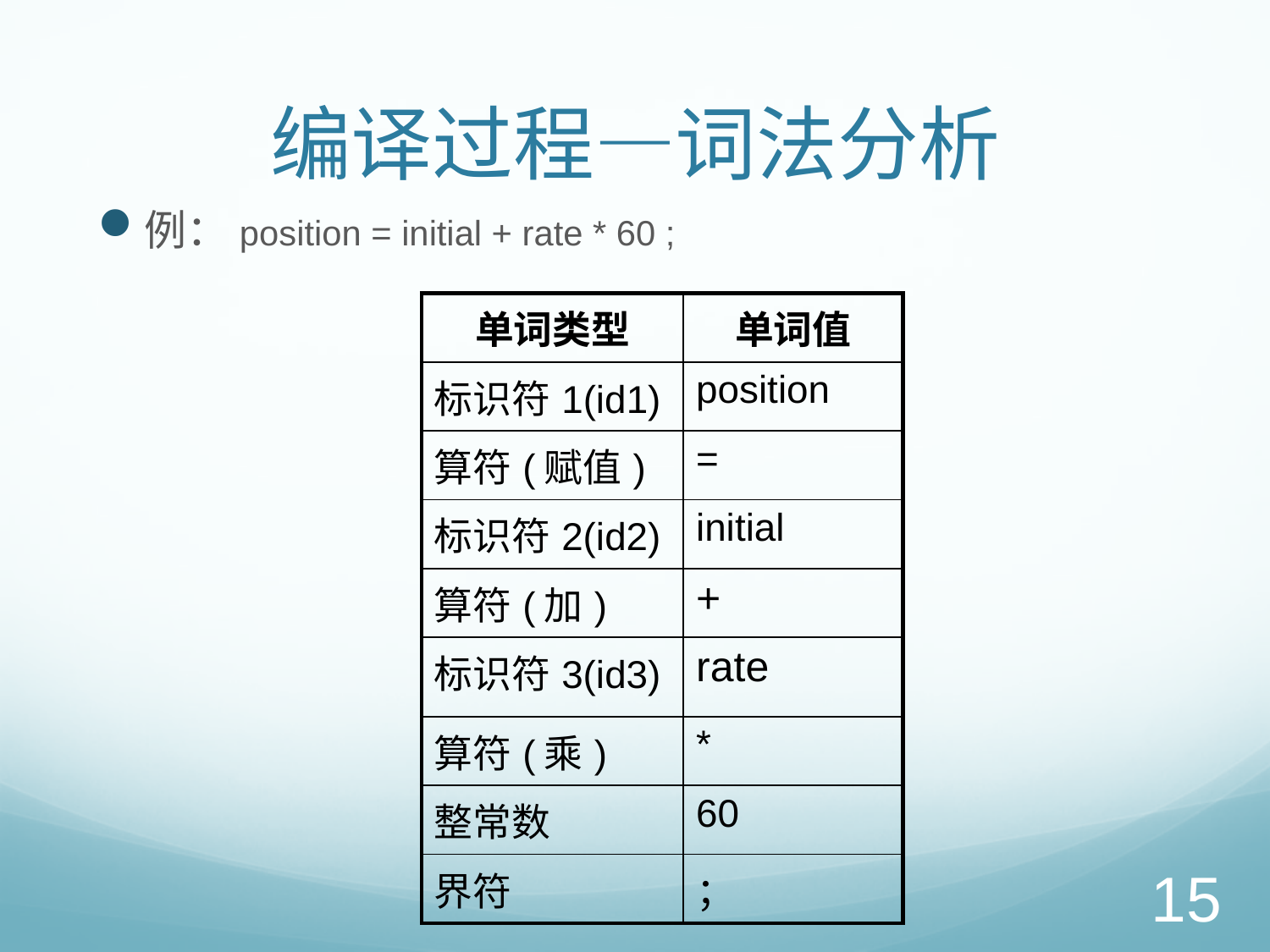

# 编译过程—词法分析
例：position = initial + rate * 60 ;
| 单词类型 | 单词值 |
| --- | --- |
| 标识符1(id1) | position |
| 算符(赋值) | = |
| 标识符2(id2) | initial |
| 算符(加) | + |
| 标识符3(id3) | rate |
| 算符(乘) | \* |
| 整常数 | 60 |
| 界符 | ； |
15